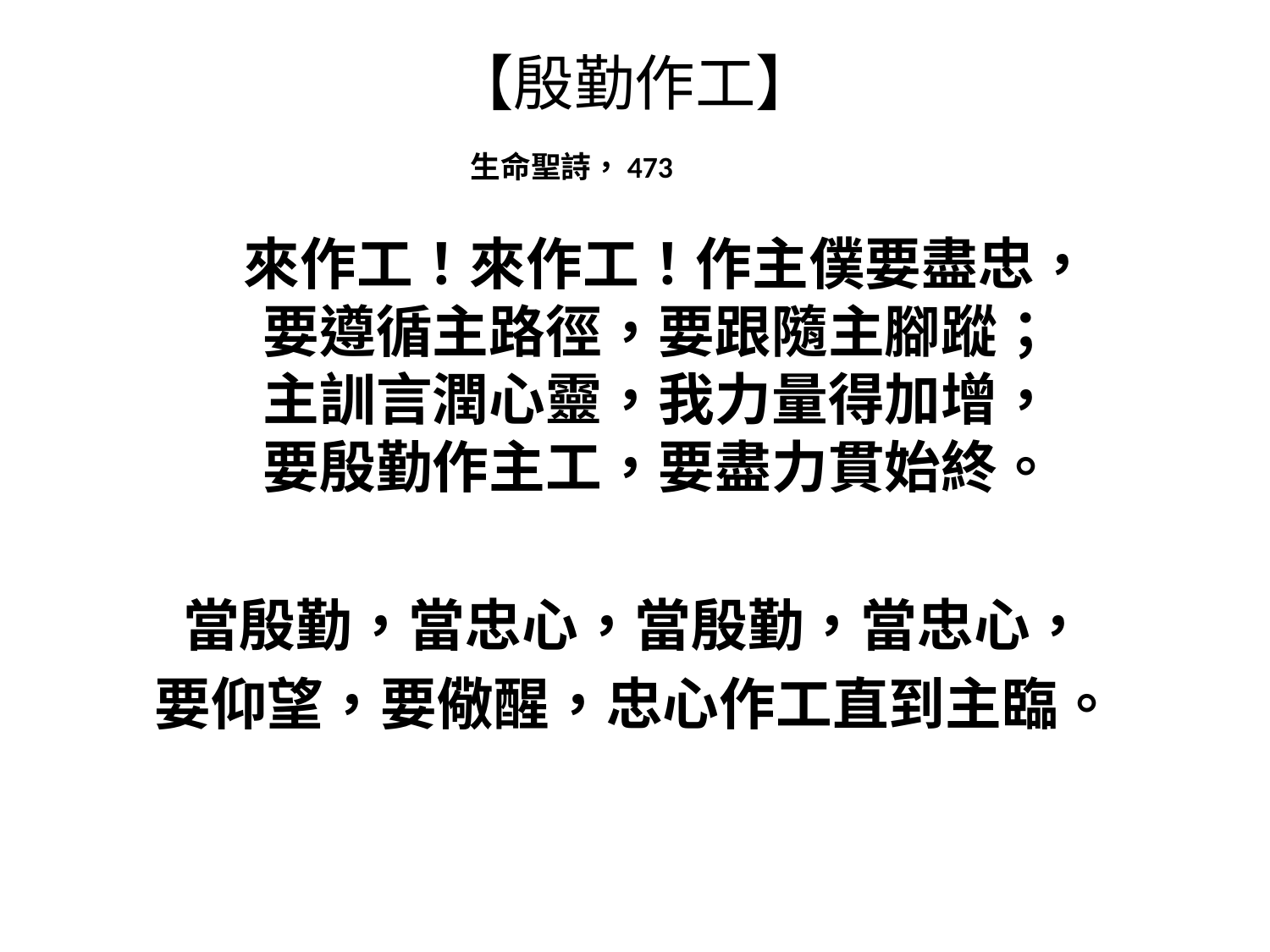

# 【殷勤作工】 生命聖詩，473
    來作工！來作工！作主僕要盡忠，
要遵循主路徑，要跟隨主腳蹤；
主訓言潤心靈，我力量得加增，
要殷勤作主工，要盡力貫始終。

當殷勤，當忠心，當殷勤，當忠心，
要仰望，要儆醒，忠心作工直到主臨。